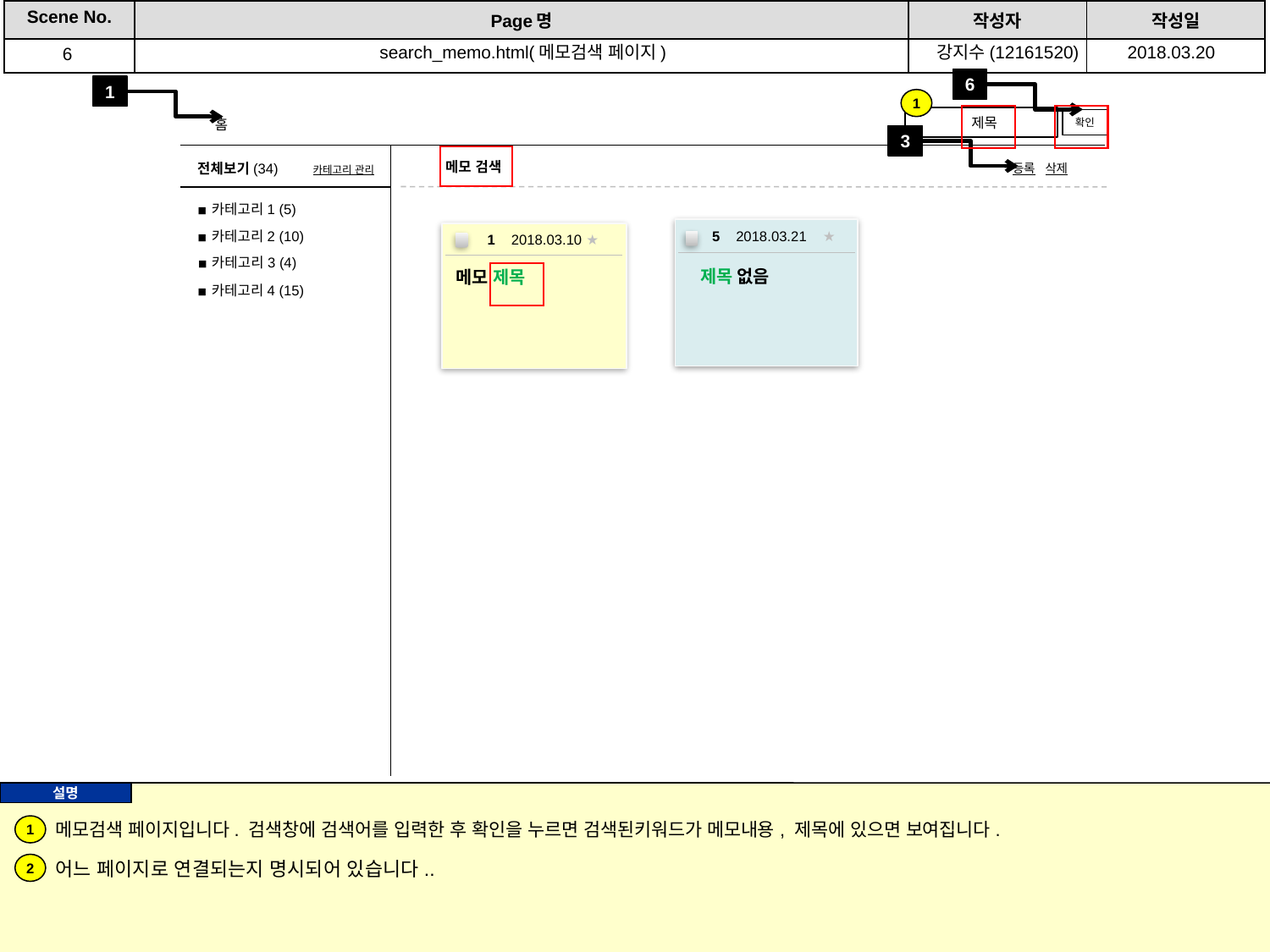

search_memo.html(메모검색 페이지)
강지수(12161520)
2018.03.20
6
6
1
1

 제목
확인
홈
3

메모 검색
전체보기(34)
등록   삭제
카테고리 관리
■ 카테고리1 (5)

■ 카테고리2 (10)
5    2018.03.21    ★

1    2018.03.10 ★

■ 카테고리3 (4)
제목 없음
메모 제목

■ 카테고리4 (15)
메모검색 페이지입니다. 검색창에 검색어를 입력한 후 확인을 누르면 검색된키워드가 메모내용, 제목에 있으면 보여집니다.
1
어느 페이지로 연결되는지 명시되어 있습니다..
2